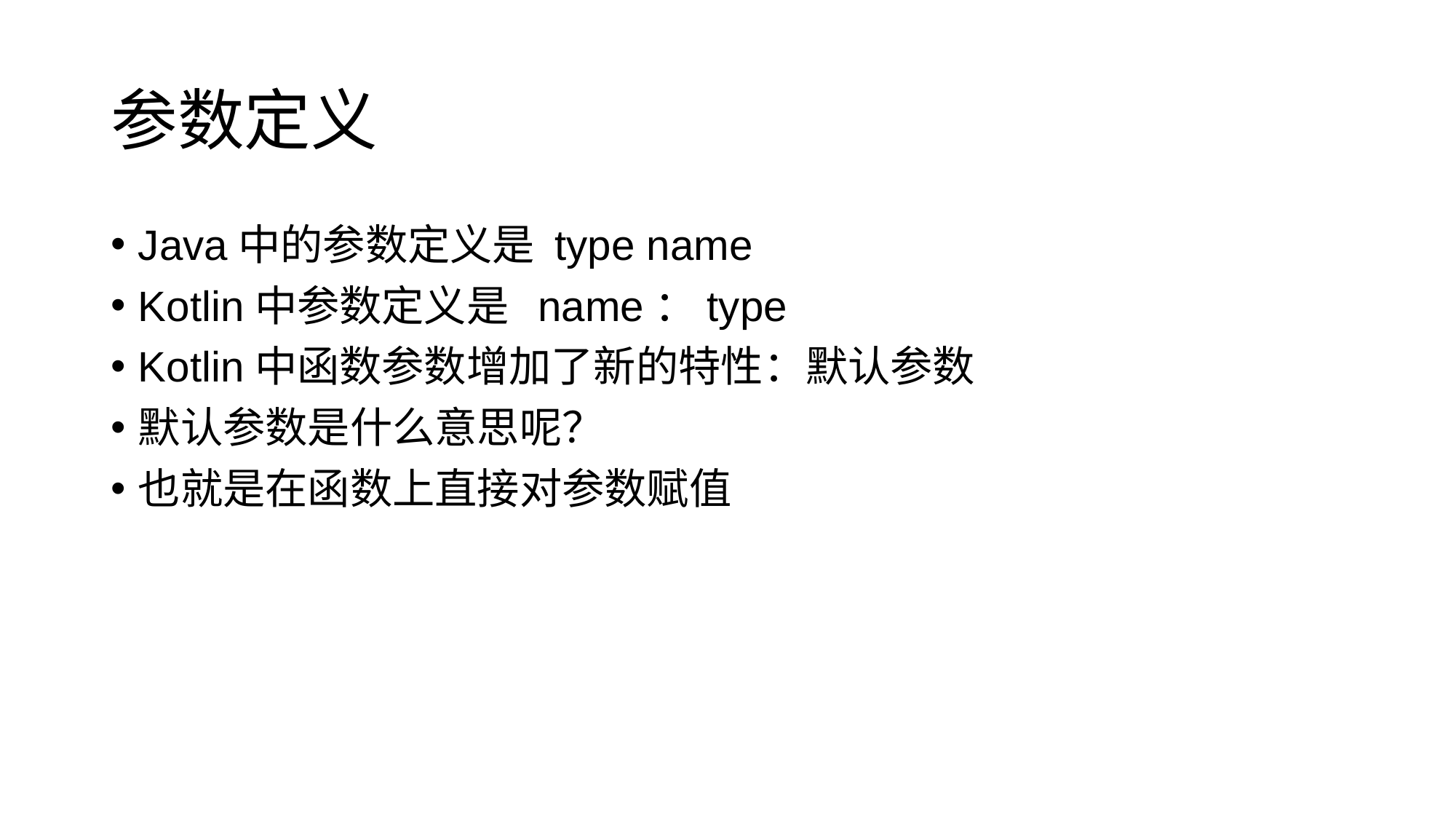

# 参数定义
Java中的参数定义是 type name
Kotlin中参数定义是  name：type
Kotlin中函数参数增加了新的特性：默认参数
默认参数是什么意思呢？
也就是在函数上直接对参数赋值